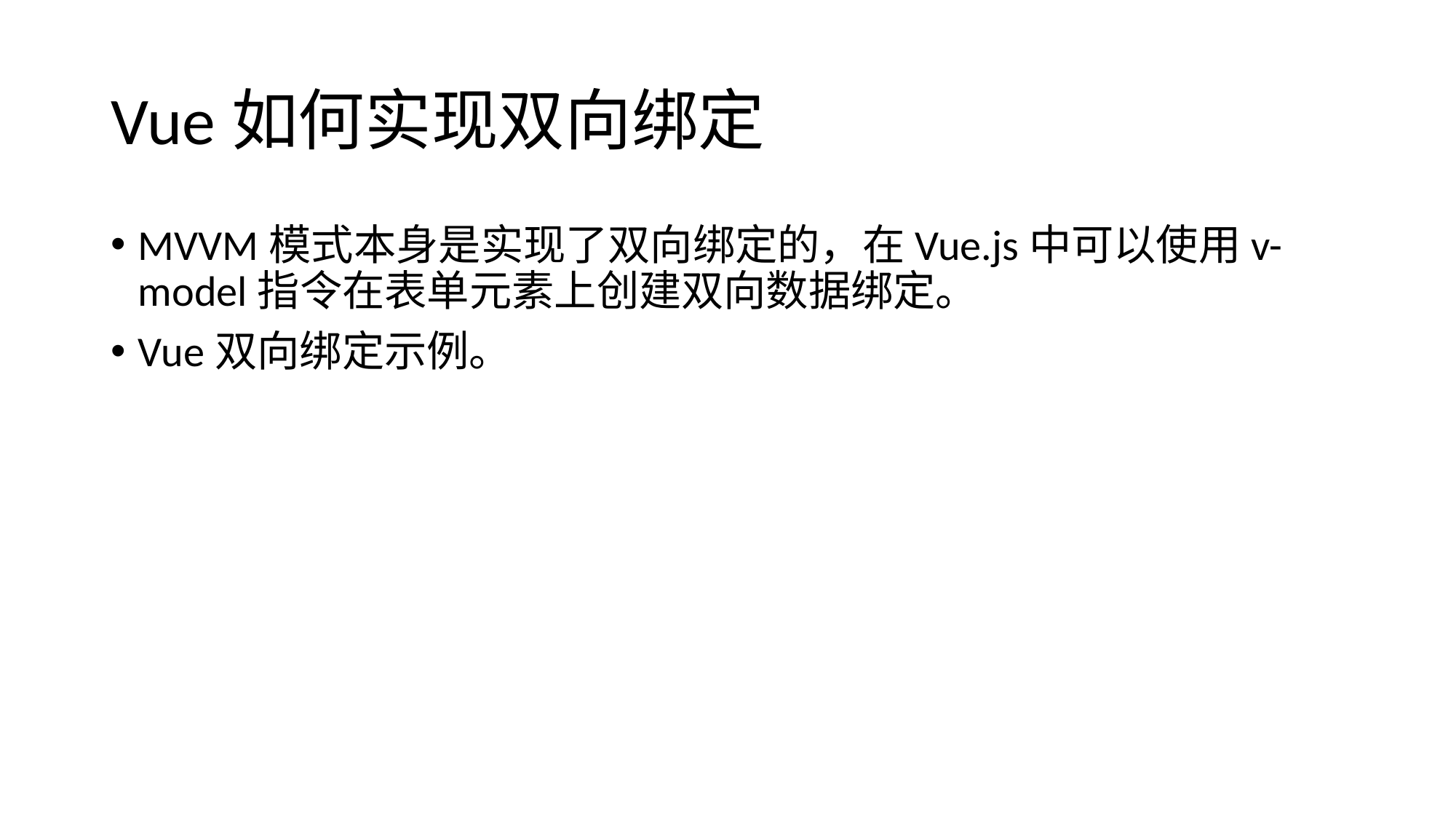

# Vue如何实现双向绑定
MVVM模式本身是实现了双向绑定的，在Vue.js中可以使用v-model指令在表单元素上创建双向数据绑定。
Vue双向绑定示例。